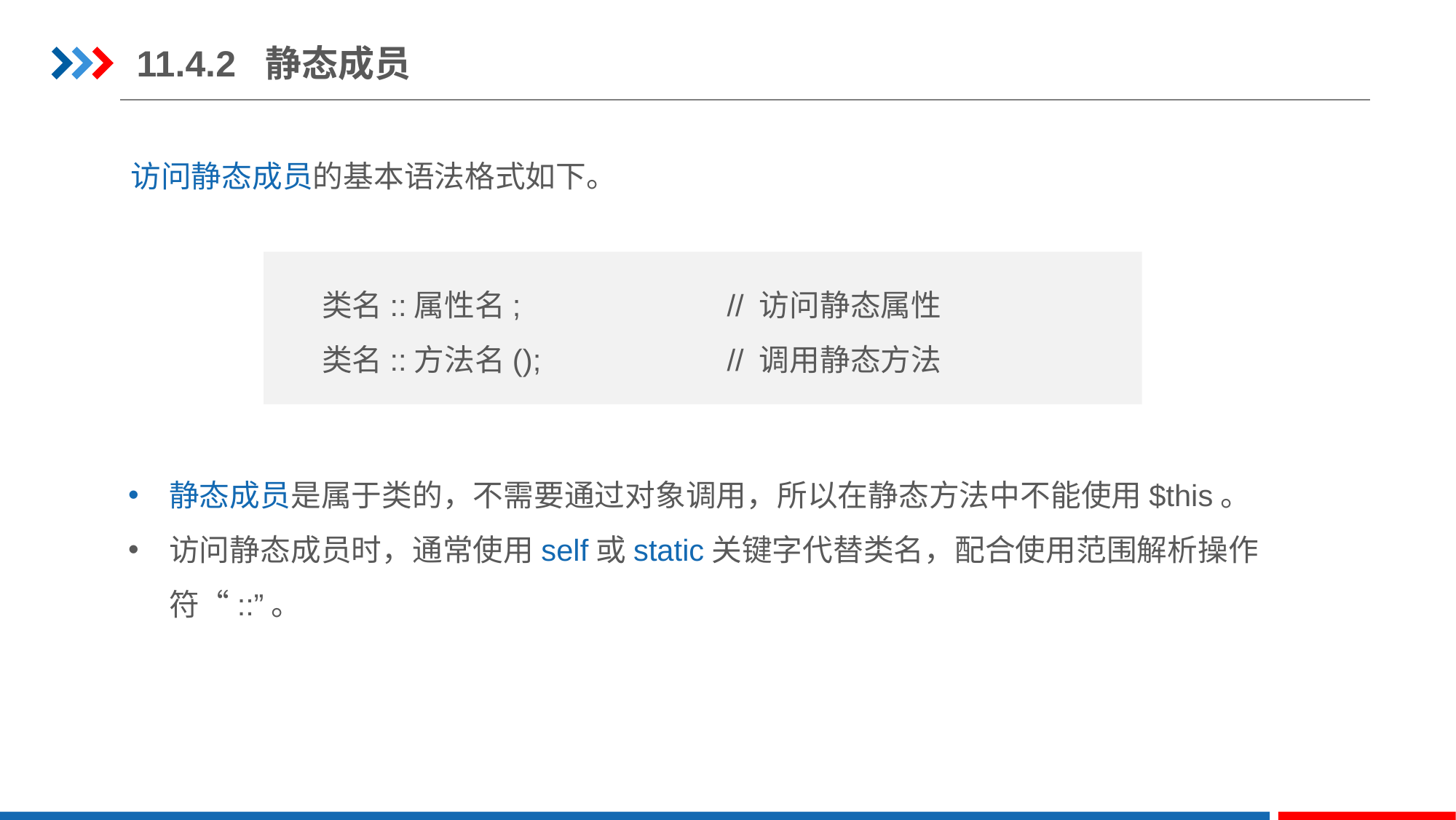

11.4.2  静态成员
访问静态成员的基本语法格式如下。

类名::属性名;		// 访问静态属性
类名::方法名();		// 调用静态方法
静态成员是属于类的，不需要通过对象调用，所以在静态方法中不能使用$this。
访问静态成员时，通常使用self或static关键字代替类名，配合使用范围解析操作符“::”。